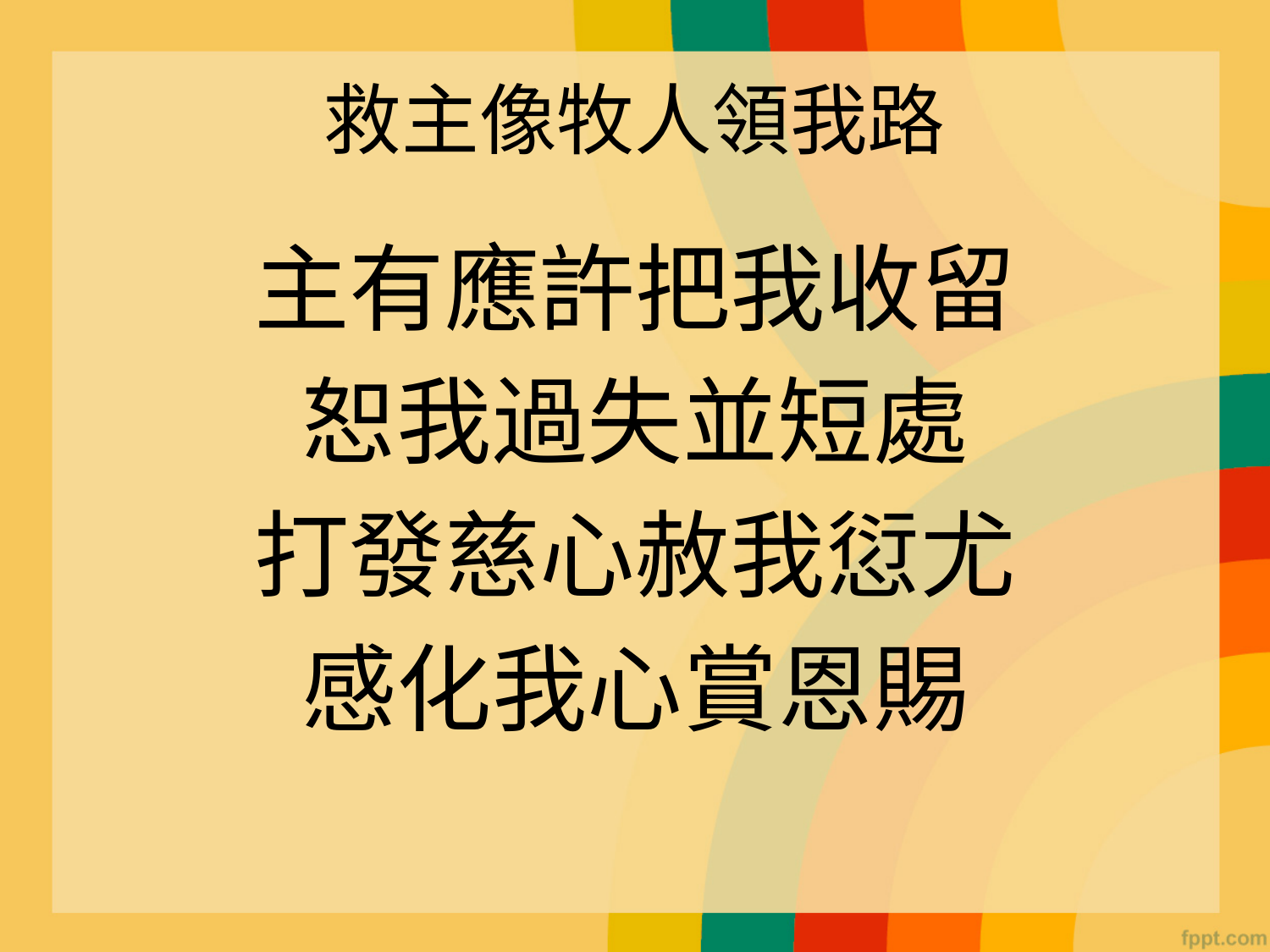

# 救主像牧人領我路
主有應許把我收留
恕我過失並短處
打發慈心赦我愆尤
感化我心賞恩賜